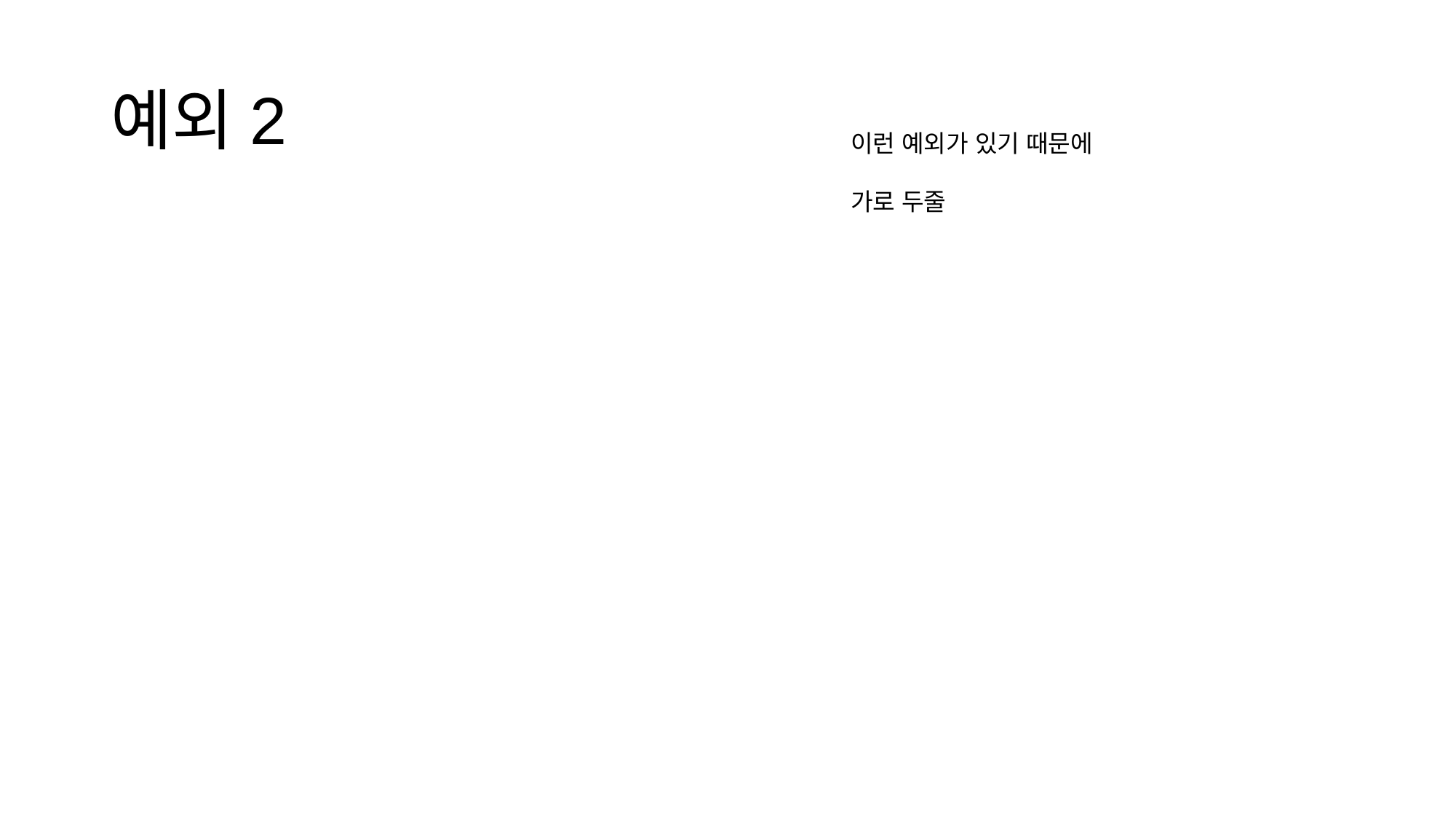

# 예외2
이런 예외가 있기 때문에

가로 두줄